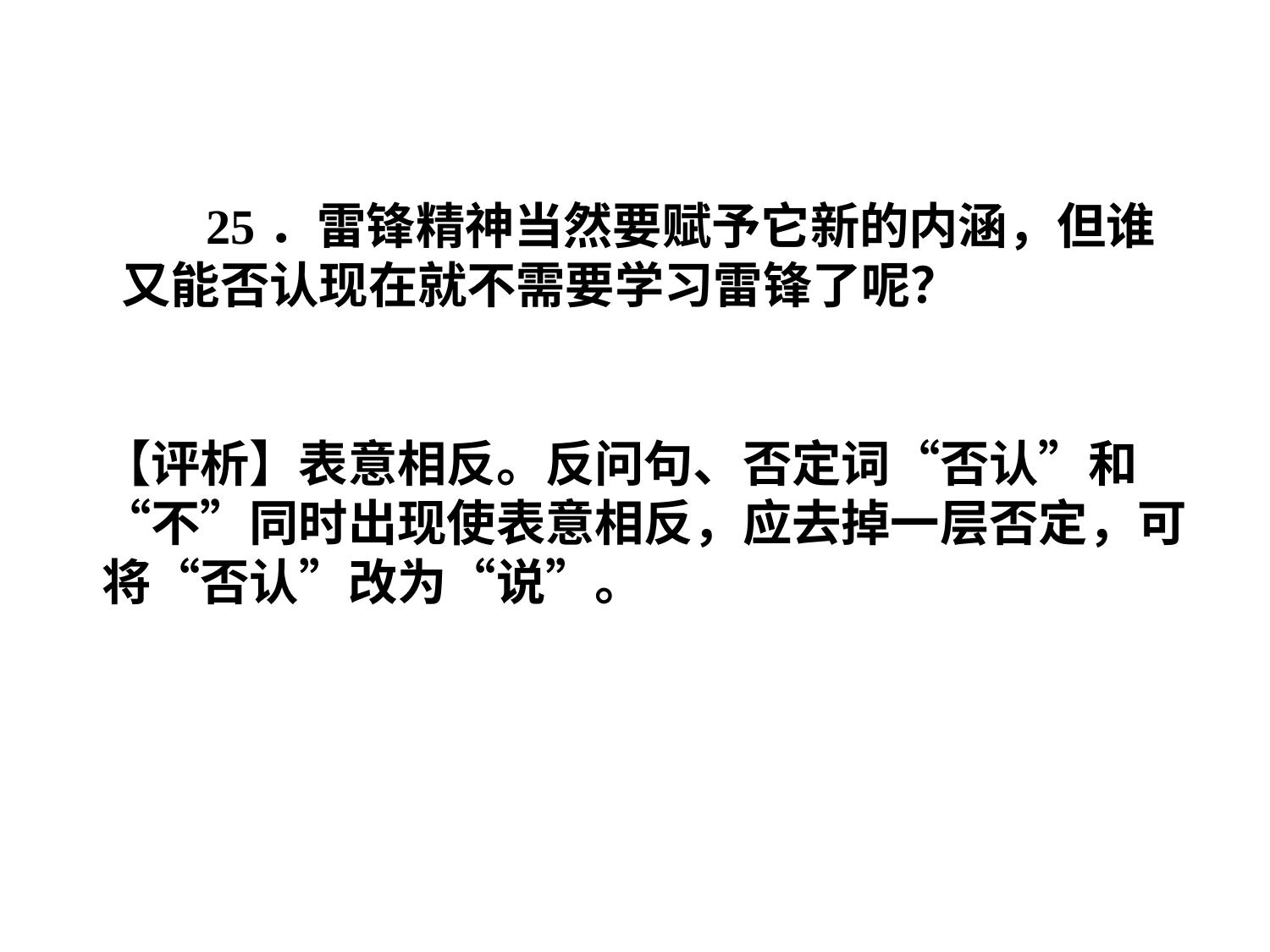

25．雷锋精神当然要赋予它新的内涵，但谁又能否认现在就不需要学习雷锋了呢？
【评析】表意相反。反问句、否定词“否认”和“不”同时出现使表意相反，应去掉一层否定，可将“否认”改为“说”。